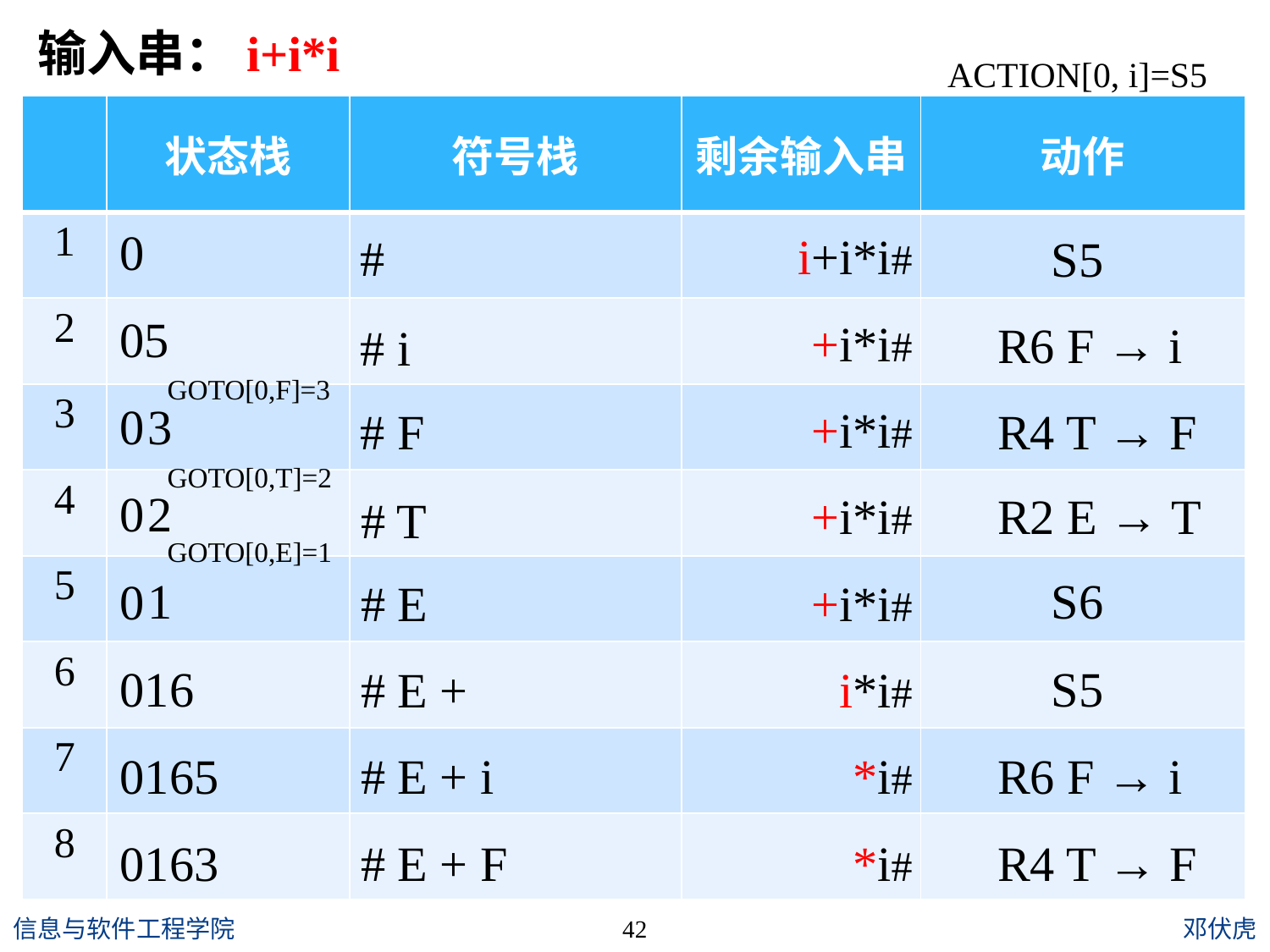

输入串：i+i*i
ACTION[0, i]=S5
|  | 状态栈 | 符号栈 | 剩余输入串 | 动作 |
| --- | --- | --- | --- | --- |
| 1 |  |  |  |  |
| 2 |  |  |  |  |
| 3 |  |  |  |  |
| 4 |  |  |  |  |
| 5 |  |  |  |  |
| 6 |  |  |  |  |
| 7 |  |  |  |  |
| 8 |  |  |  |  |
0
i+i*i#
#
S5
05
+i*i#
R6 F → i
# i
GOTO[0,F]=3
3
0
+i*i#
#
R4 T → F
F
GOTO[0,T]=2
0
2
+i*i#
R2 E → T
# T
GOTO[0,E]=1
1
S6
0
# E
+i*i#
016
S5
# E +
i*i#
0165
# E + i
R6 F → i
*i#
016
# E + F
*i#
3
R4 T → F
邓伏虎
信息与软件工程学院
42